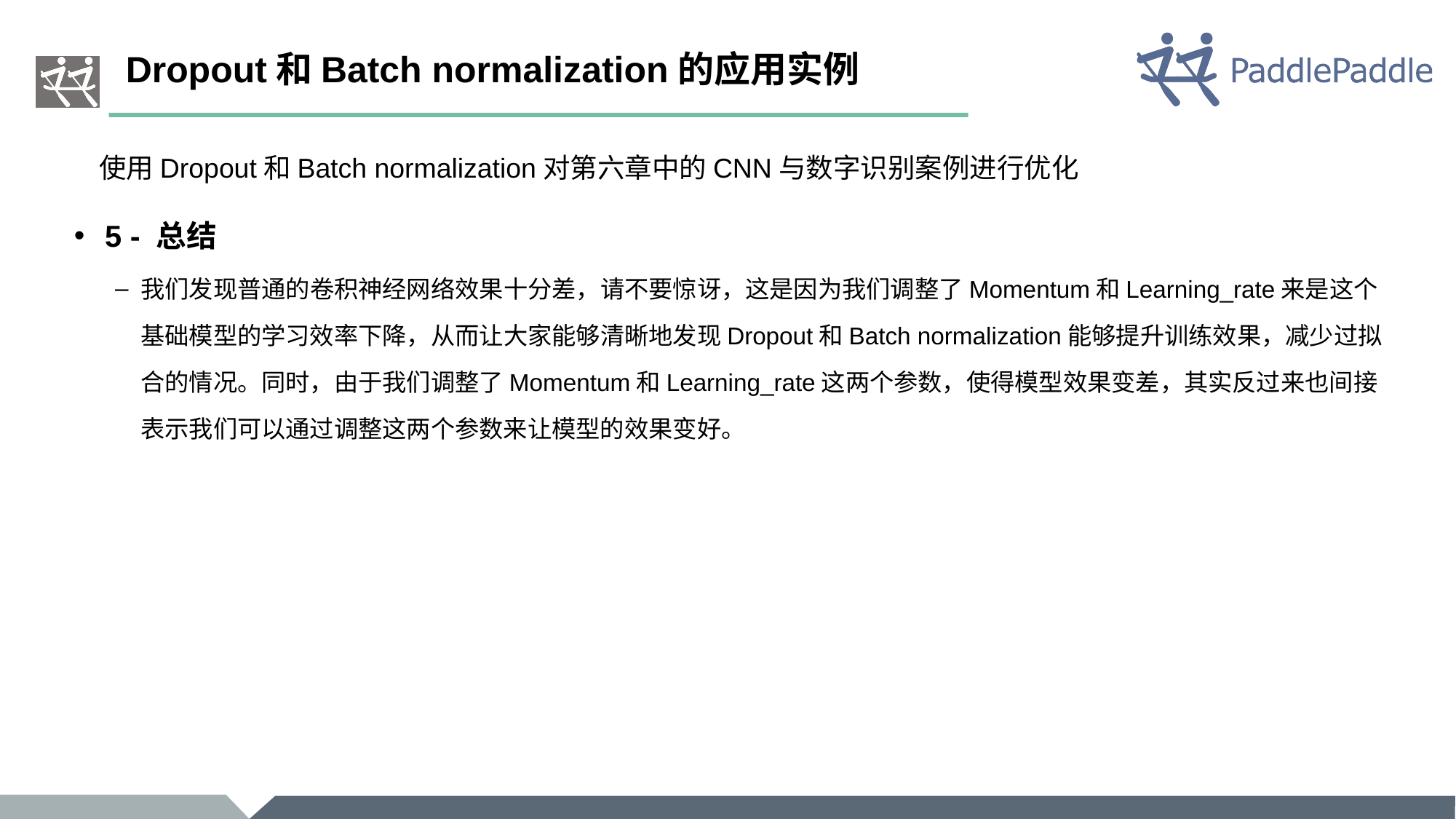

# Dropout和Batch normalization的应用实例
使用Dropout和Batch normalization对第六章中的CNN与数字识别案例进行优化
5 - 总结
我们发现普通的卷积神经网络效果十分差，请不要惊讶，这是因为我们调整了Momentum和Learning_rate来是这个基础模型的学习效率下降，从而让大家能够清晰地发现Dropout和Batch normalization能够提升训练效果，减少过拟合的情况。同时，由于我们调整了Momentum和Learning_rate这两个参数，使得模型效果变差，其实反过来也间接表示我们可以通过调整这两个参数来让模型的效果变好。